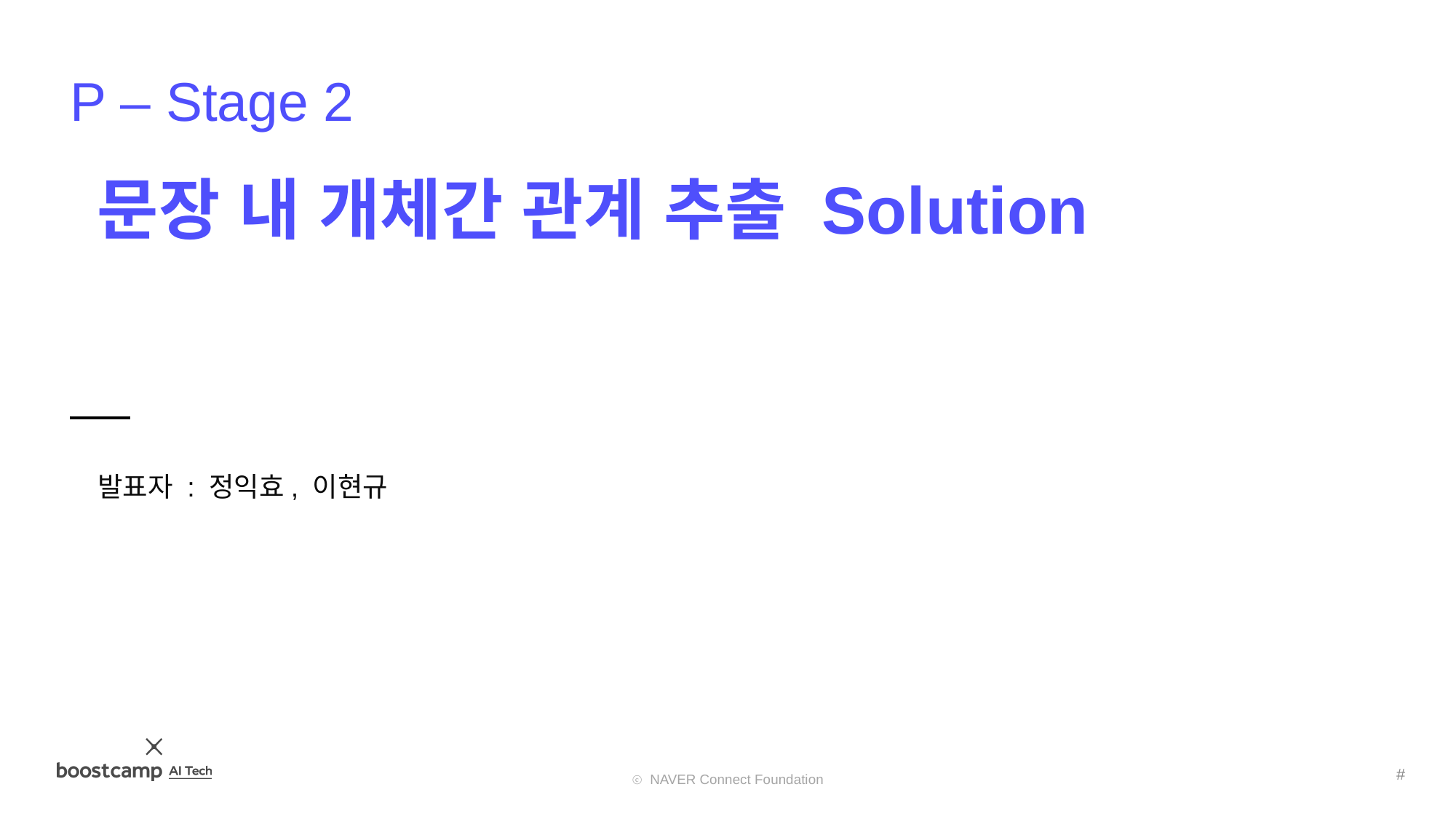

# P – Stage 2
문장 내 개체간 관계 추출 Solution
발표자 : 정익효, 이현규
#